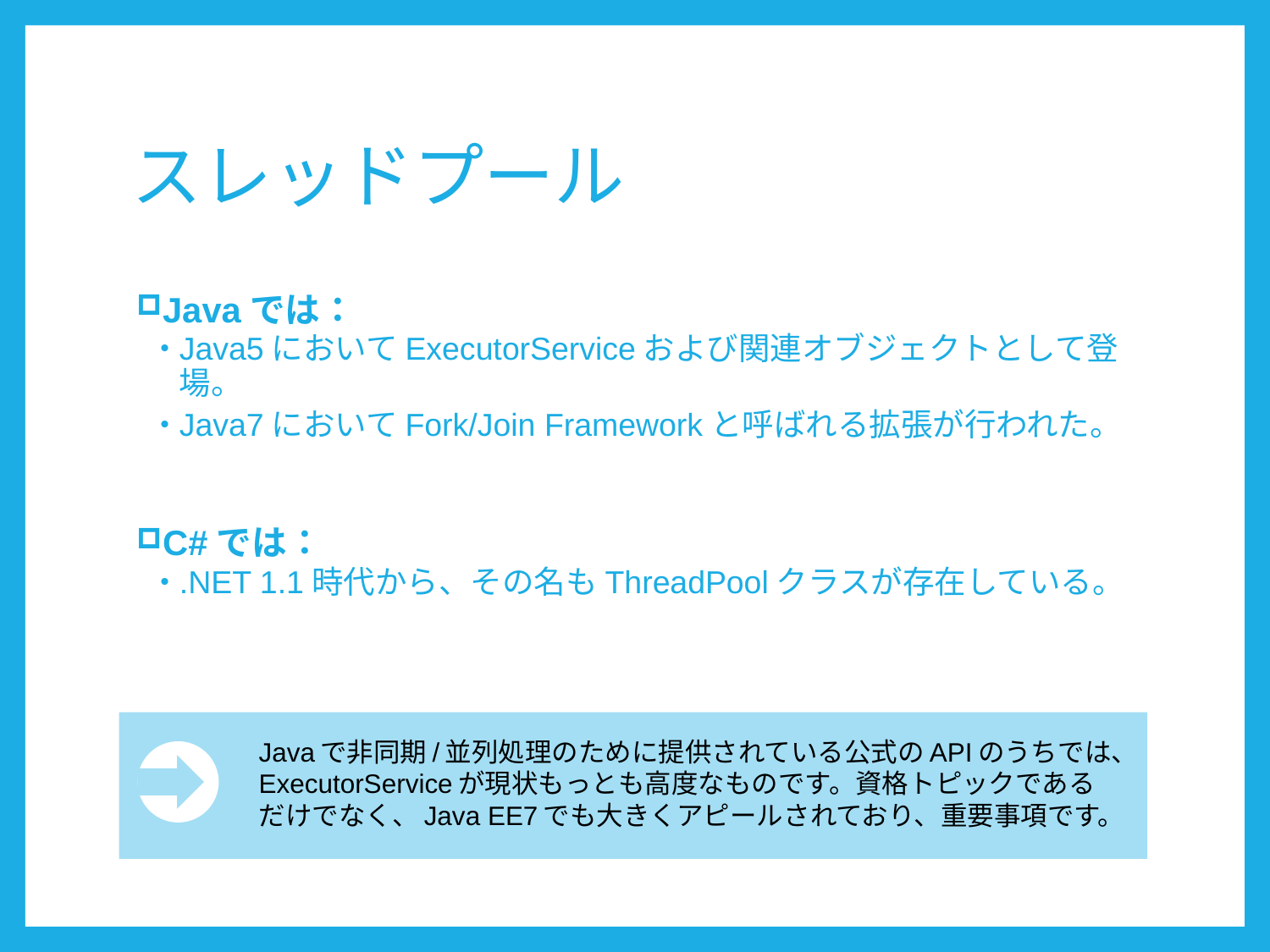

# スレッドプール
Javaでは：
Java5においてExecutorServiceおよび関連オブジェクトとして登場。
Java7においてFork/Join Frameworkと呼ばれる拡張が行われた。

C#では：
.NET 1.1時代から、その名もThreadPoolクラスが存在している。

Javaで非同期/並列処理のために提供されている公式のAPIのうちでは、ExecutorServiceが現状もっとも高度なものです。資格トピックであるだけでなく、Java EE7でも大きくアピールされており、重要事項です。